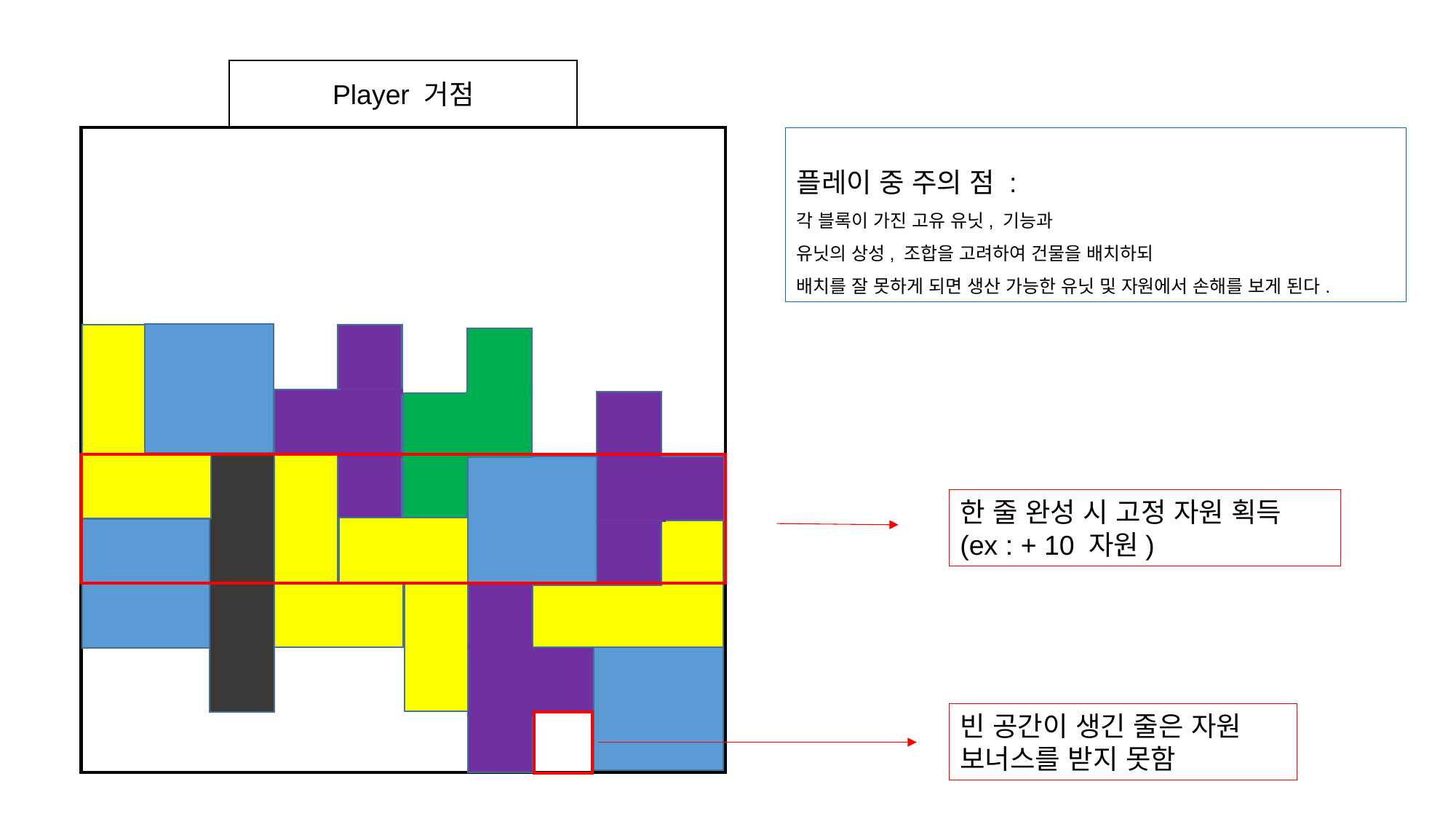

Player 거점

플레이 중 주의 점 :
각 블록이 가진 고유 유닛, 기능과
유닛의 상성, 조합을 고려하여 건물을 배치하되
배치를 잘 못하게 되면 생산 가능한 유닛 및 자원에서 손해를 보게 된다.

한 줄 완성 시 고정 자원 획득 (ex : + 10 자원)

빈 공간이 생긴 줄은 자원 보너스를 받지 못함